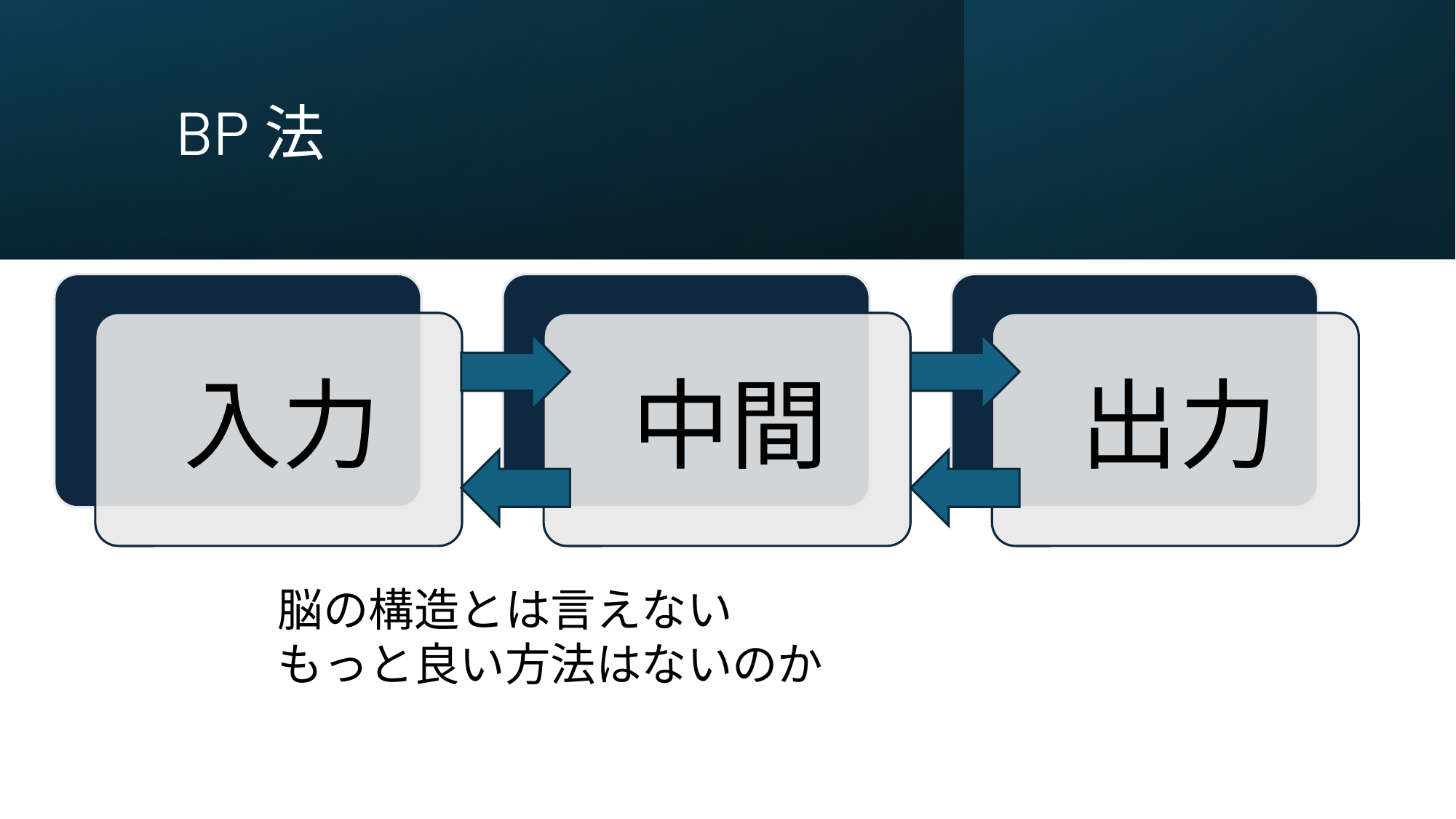

# BP法
入力
中間
出力

脳の構造とは言えない
もっと良い方法はないのか